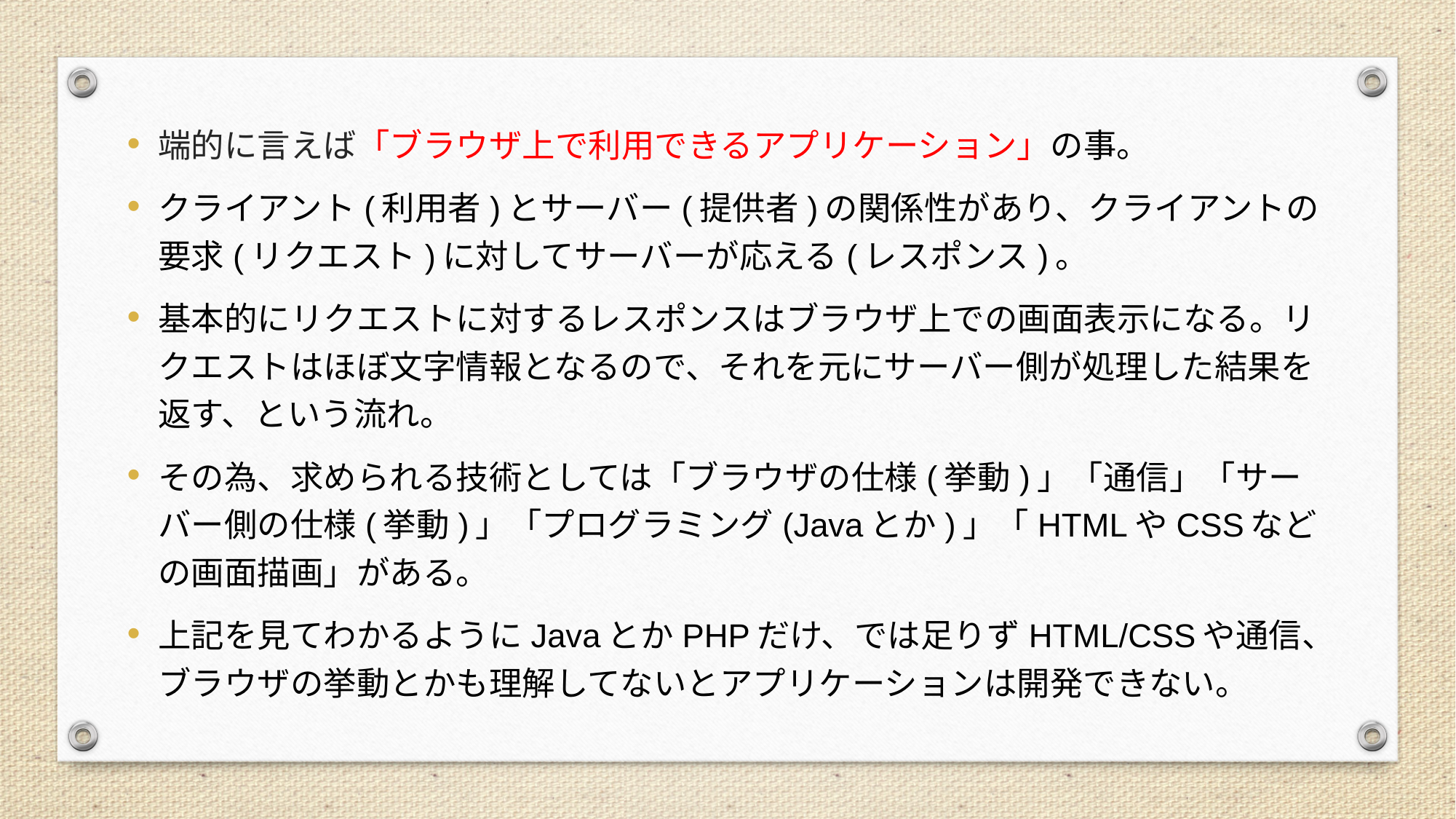

端的に言えば「ブラウザ上で利用できるアプリケーション」の事。
クライアント(利用者)とサーバー(提供者)の関係性があり、クライアントの要求(リクエスト)に対してサーバーが応える(レスポンス)。
基本的にリクエストに対するレスポンスはブラウザ上での画面表示になる。リクエストはほぼ文字情報となるので、それを元にサーバー側が処理した結果を返す、という流れ。
その為、求められる技術としては「ブラウザの仕様(挙動)」「通信」「サーバー側の仕様(挙動)」「プログラミング(Javaとか)」「HTMLやCSSなどの画面描画」がある。
上記を見てわかるようにJavaとかPHPだけ、では足りずHTML/CSSや通信、ブラウザの挙動とかも理解してないとアプリケーションは開発できない。